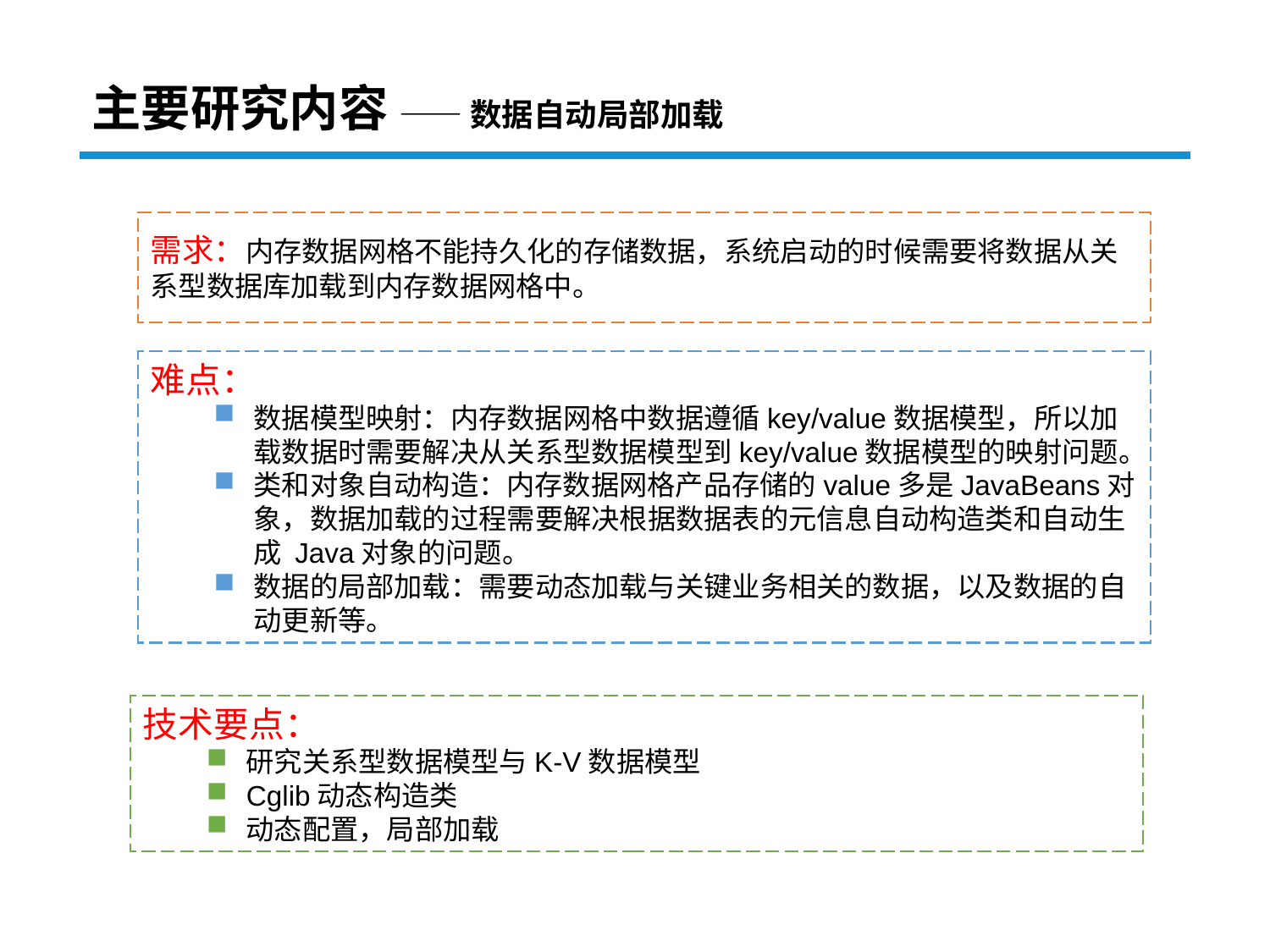

# 主要研究内容 —— 数据自动局部加载

需求：内存数据网格不能持久化的存储数据，系统启动的时候需要将数据从关系型数据库加载到内存数据网格中。
难点：
数据模型映射：内存数据网格中数据遵循key/value数据模型，所以加载数据时需要解决从关系型数据模型到key/value数据模型的映射问题。
类和对象自动构造：内存数据网格产品存储的value多是JavaBeans对象，数据加载的过程需要解决根据数据表的元信息自动构造类和自动生成 Java对象的问题。
数据的局部加载：需要动态加载与关键业务相关的数据，以及数据的自动更新等。
技术要点：
研究关系型数据模型与K-V数据模型
Cglib动态构造类
动态配置，局部加载